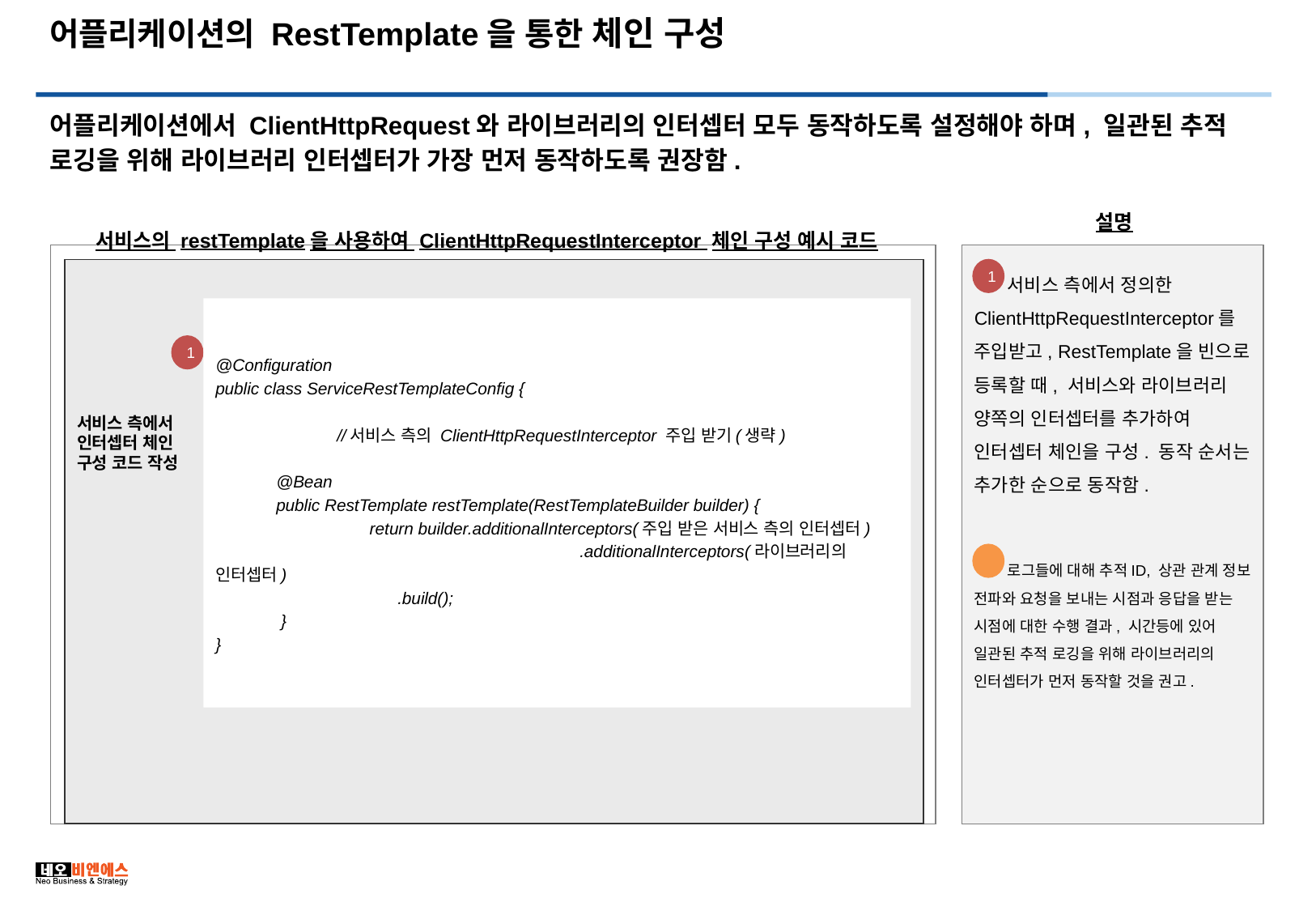

# 어플리케이션의 RestTemplate을 통한 체인 구성

어플리케이션에서 ClientHttpRequest와 라이브러리의 인터셉터 모두 동작하도록 설정해야 하며, 일관된 추적 로깅을 위해 라이브러리 인터셉터가 가장 먼저 동작하도록 권장함.

설명
서비스의 restTemplate을 사용하여 ClientHttpRequestInterceptor 체인 구성 예시 코드

     서비스 측에서 정의한 ClientHttpRequestInterceptor를 주입받고, RestTemplate을 빈으로 등록할 때, 서비스와 라이브러리 양쪽의 인터셉터를 추가하여 인터셉터 체인을 구성. 동작 순서는 추가한 순으로 동작함.

     로그들에 대해 추적ID, 상관 관계 정보 전파와 요청을 보내는 시점과 응답을 받는 시점에 대한 수행 결과, 시간등에 있어 일관된 추적 로깅을 위해 라이브러리의 인터셉터가 먼저 동작할 것을 권고.

1

@Configuration
public class ServiceRestTemplateConfig {

	//서비스 측의 ClientHttpRequestInterceptor 주입 받기(생략)

@Bean
public RestTemplate restTemplate(RestTemplateBuilder builder) {
 	       return builder.additionalInterceptors(주입 받은 서비스 측의 인터셉터)
			.additionalInterceptors(라이브러리의 인터셉터)
.build();
 }
}
1

서비스 측에서 인터셉터 체인 구성 코드 작성
3